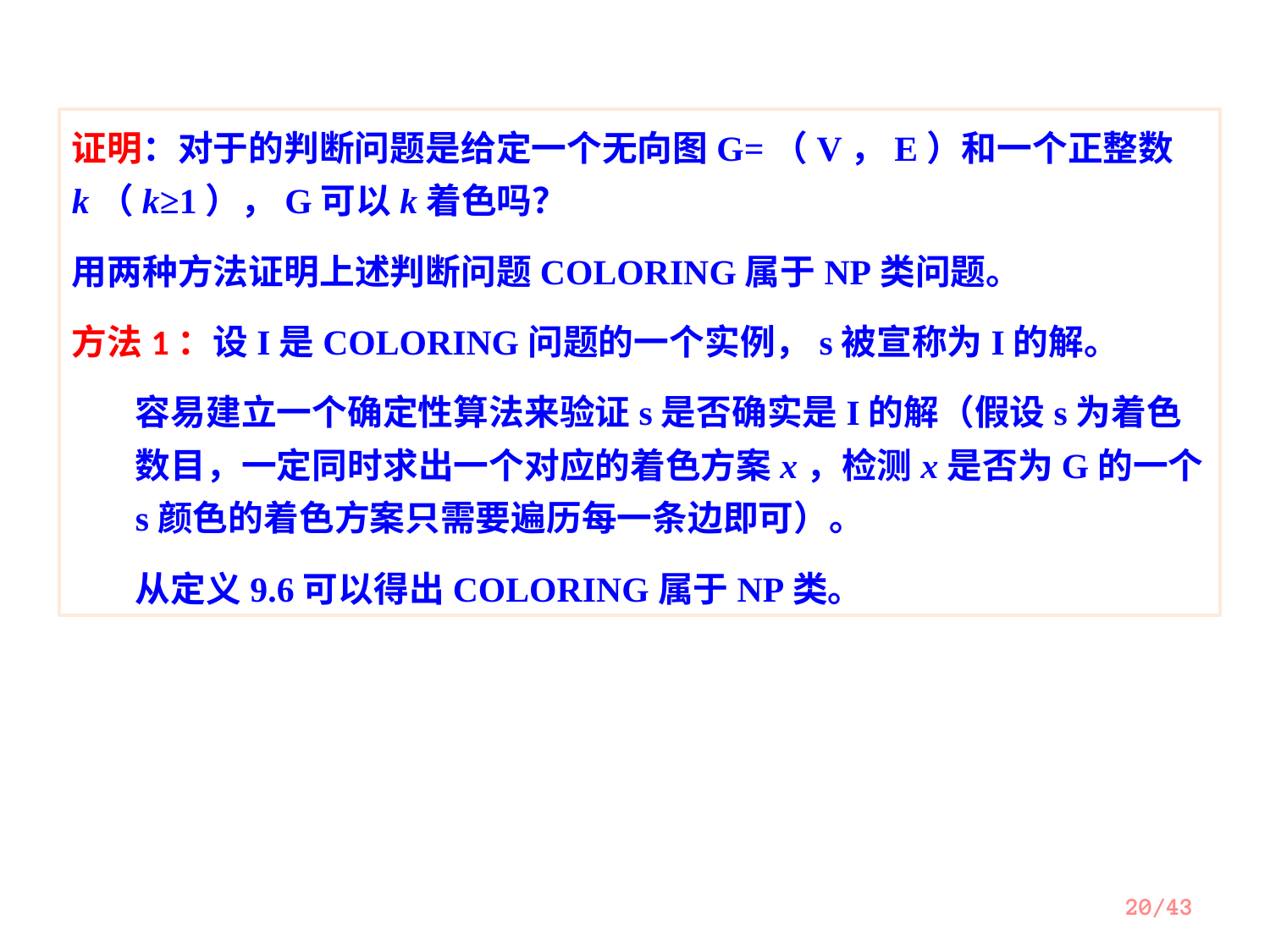

证明：对于的判断问题是给定一个无向图G=（V，E）和一个正整数k（k≥1），G可以k着色吗？
用两种方法证明上述判断问题COLORING属于NP类问题。
方法1：设I是COLORING问题的一个实例，s被宣称为I的解。
容易建立一个确定性算法来验证s是否确实是I的解（假设s为着色数目，一定同时求出一个对应的着色方案x，检测x是否为G的一个s颜色的着色方案只需要遍历每一条边即可）。
从定义9.6可以得出COLORING属于NP类。
20/43